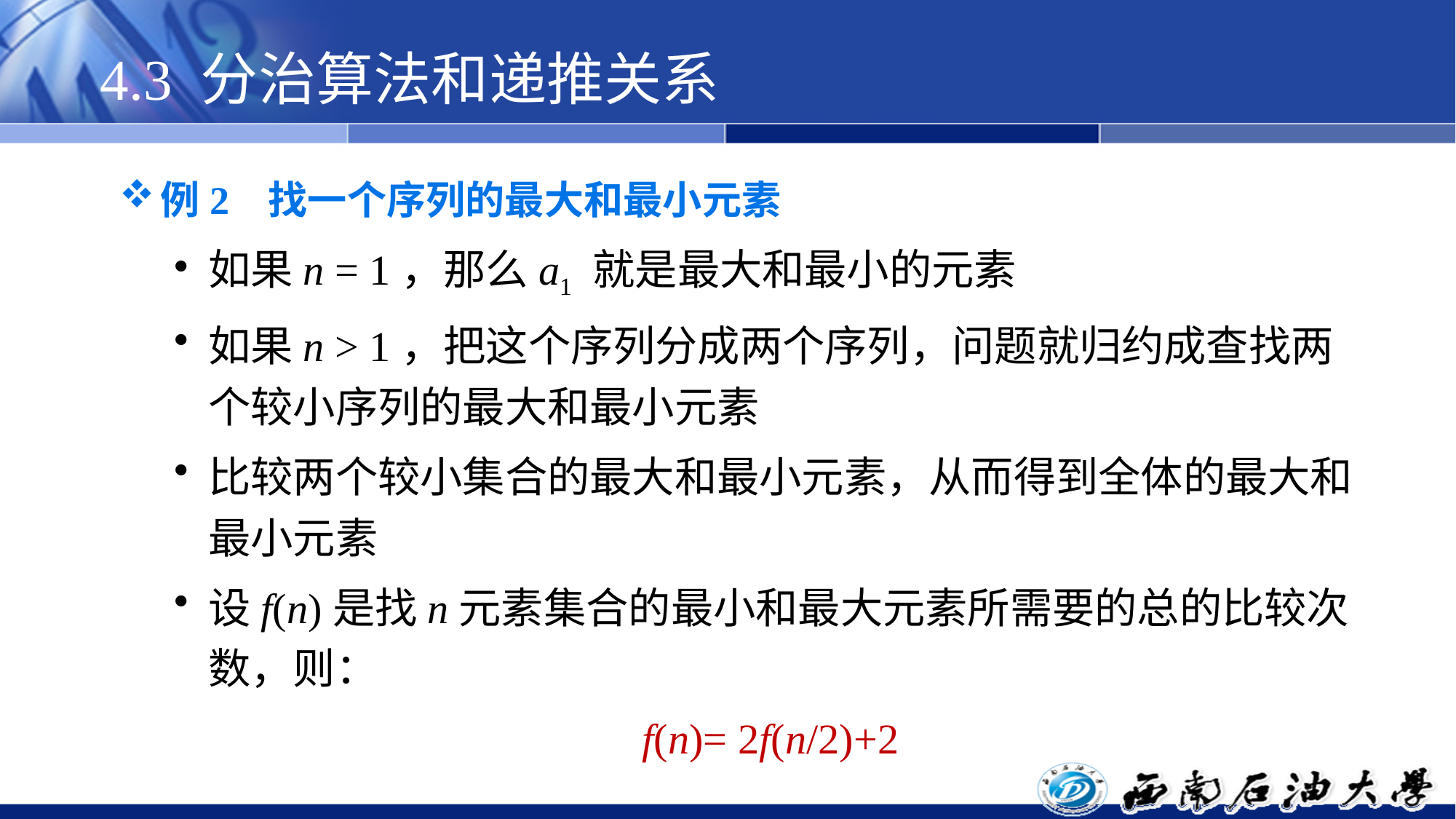

# 4.3 分治算法和递推关系
例2   找一个序列的最大和最小元素
如果n = 1，那么a1 就是最大和最小的元素
如果n > 1，把这个序列分成两个序列，问题就归约成查找两个较小序列的最大和最小元素
比较两个较小集合的最大和最小元素，从而得到全体的最大和最小元素
设f(n)是找n元素集合的最小和最大元素所需要的总的比较次数，则：
f(n)= 2f(n/2)+2